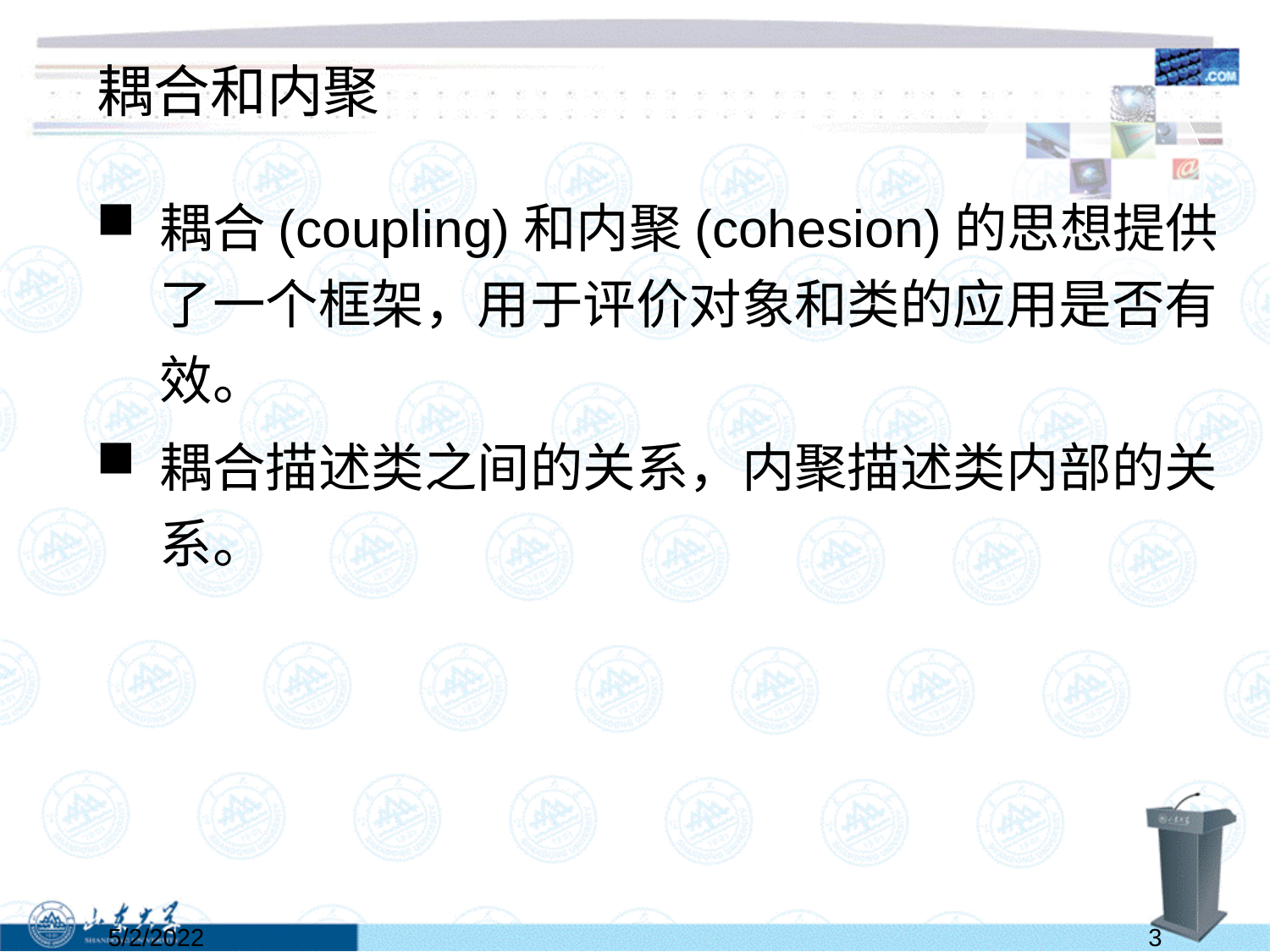

# 耦合和内聚
耦合(coupling)和内聚(cohesion)的思想提供了一个框架，用于评价对象和类的应用是否有效。
耦合描述类之间的关系，内聚描述类内部的关系。
5/2/2022
3